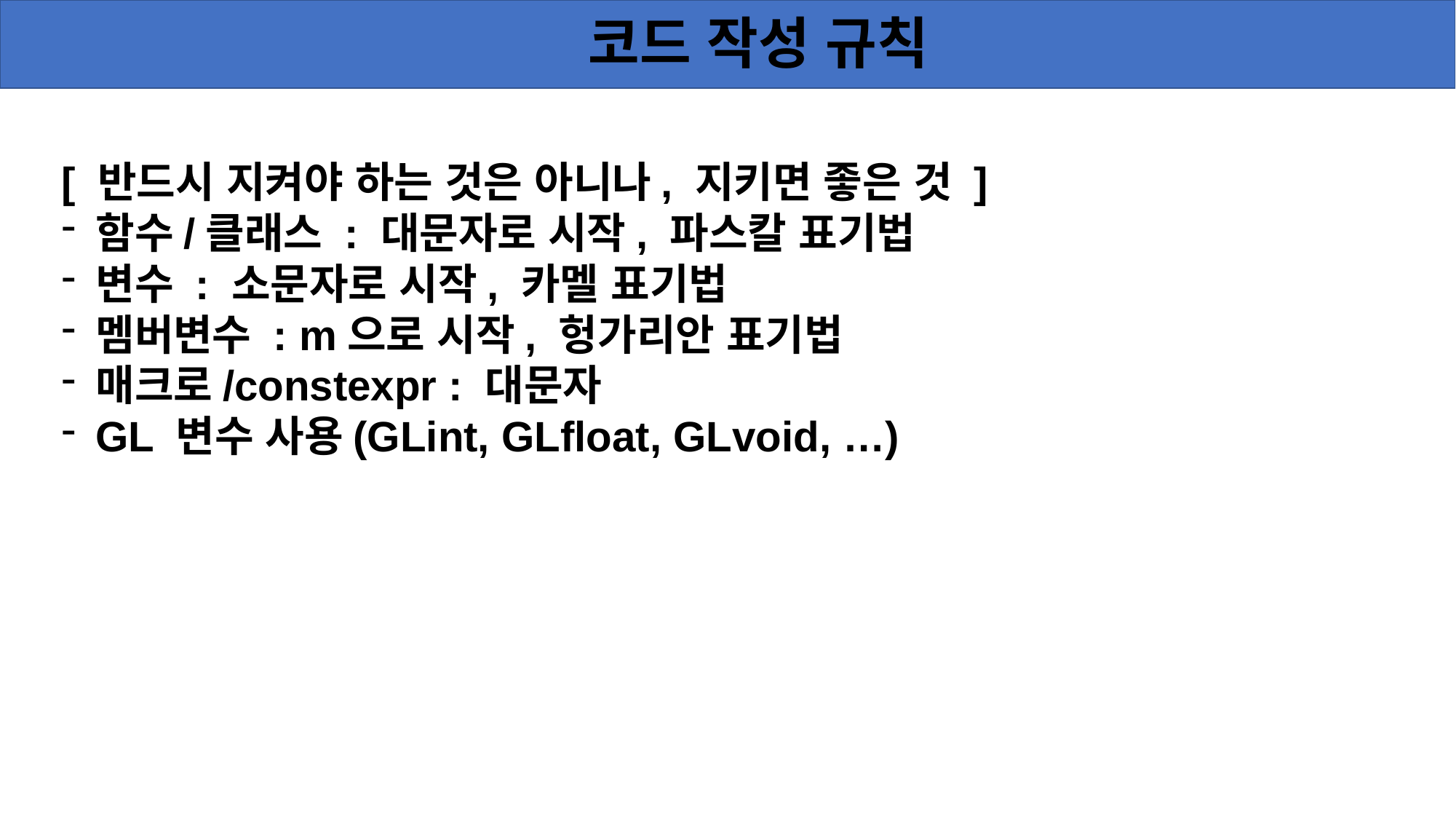

# 코드 작성 규칙
[ 반드시 지켜야 하는 것은 아니나, 지키면 좋은 것 ]
함수/클래스 : 대문자로 시작, 파스칼 표기법
변수 : 소문자로 시작, 카멜 표기법
멤버변수 : m으로 시작, 헝가리안 표기법
매크로/constexpr : 대문자
GL 변수 사용(GLint, GLfloat, GLvoid, …)